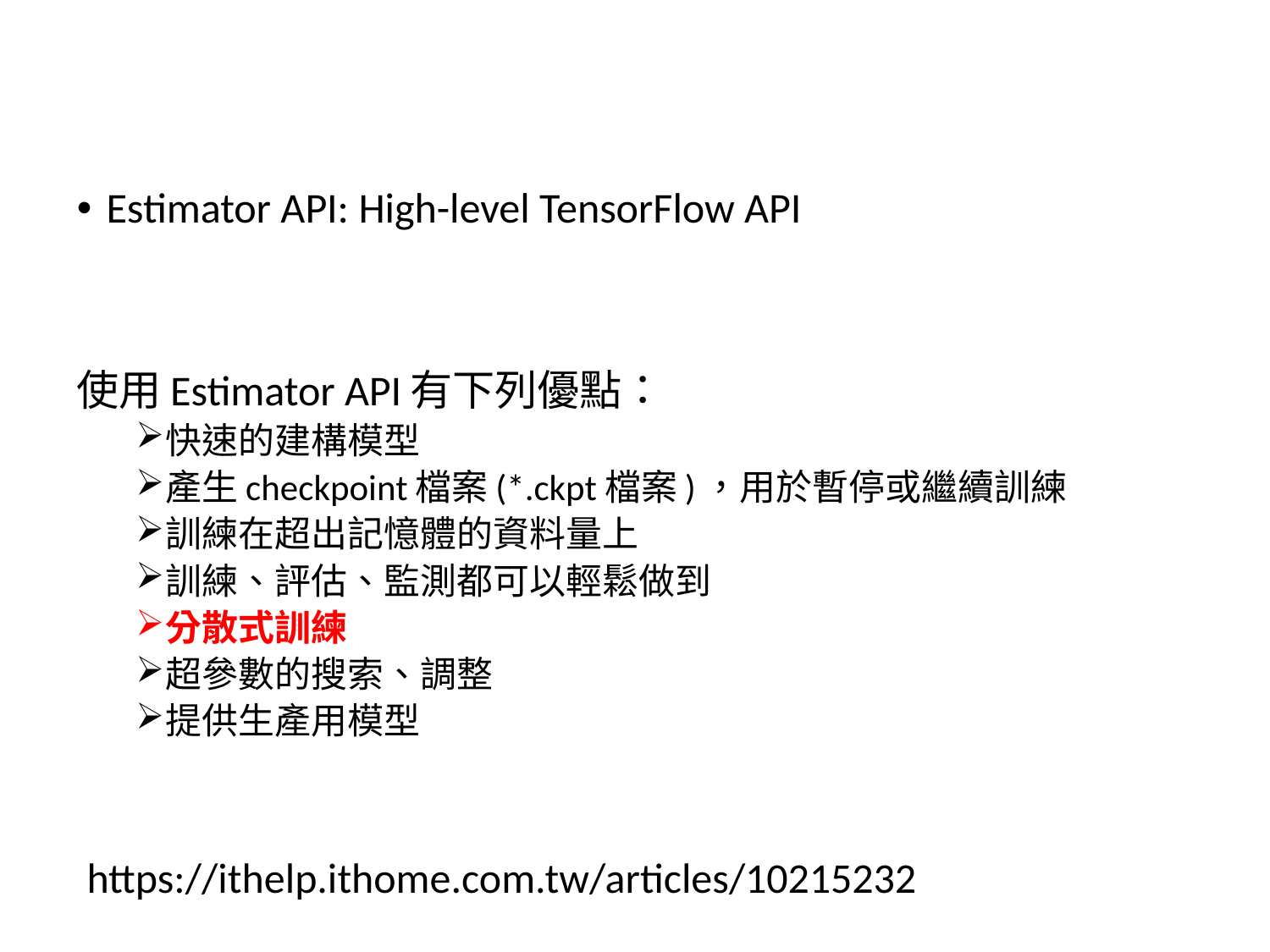

Estimator API: High-level TensorFlow API

使用Estimator API有下列優點：
快速的建構模型
產生checkpoint檔案(*.ckpt檔案)，用於暫停或繼續訓練
訓練在超出記憶體的資料量上
訓練、評估、監測都可以輕鬆做到
分散式訓練
超參數的搜索、調整
提供生產用模型
https://ithelp.ithome.com.tw/articles/10215232